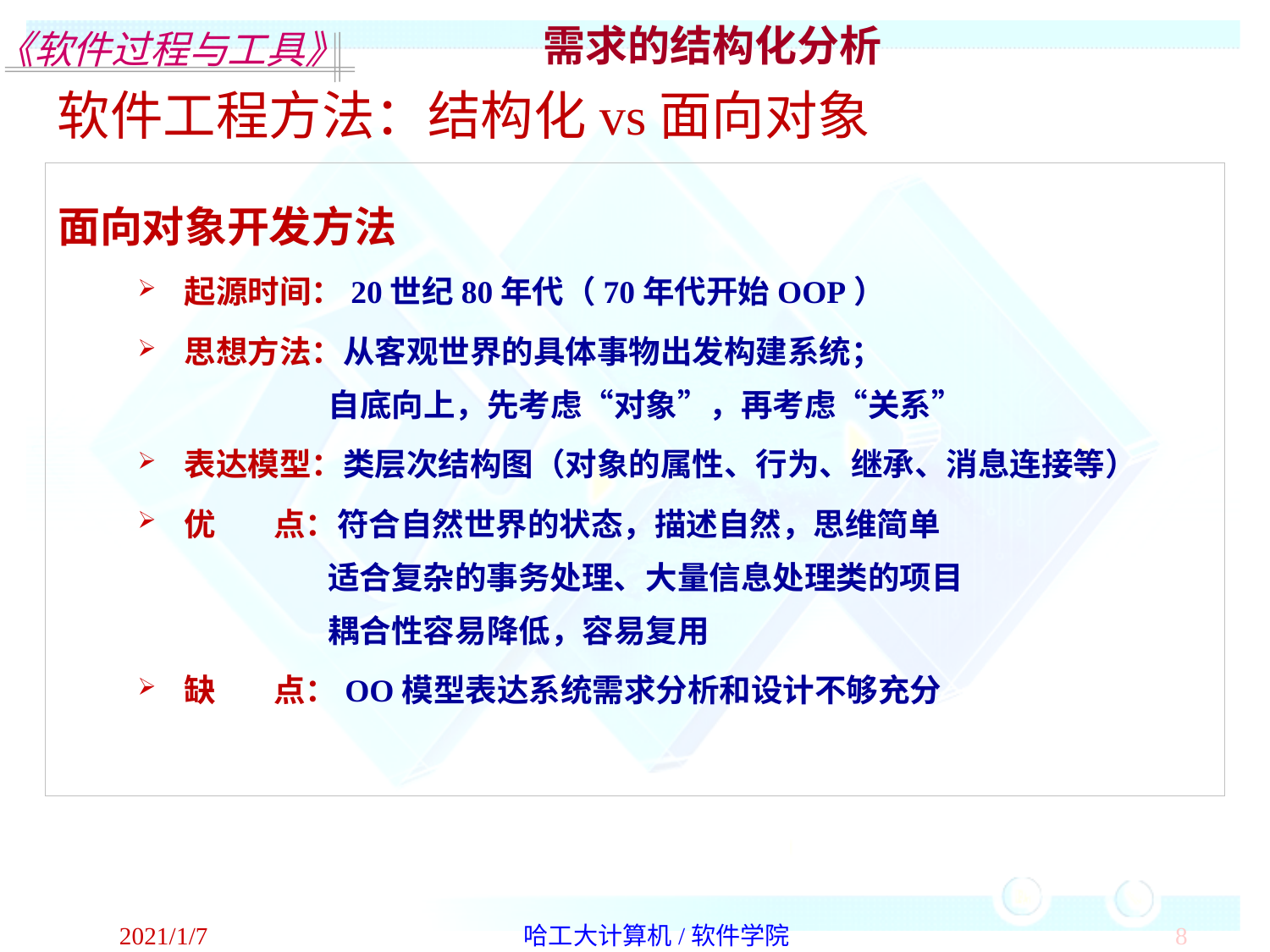

需求的结构化分析
软件工程方法：结构化vs面向对象
面向对象开发方法
起源时间：20世纪80年代（70年代开始OOP）
思想方法：从客观世界的具体事物出发构建系统；
                    自底向上，先考虑“对象”，再考虑“关系”
表达模型：类层次结构图（对象的属性、行为、继承、消息连接等）
优        点：符合自然世界的状态，描述自然，思维简单
                    适合复杂的事务处理、大量信息处理类的项目
                    耦合性容易降低，容易复用
缺        点：OO模型表达系统需求分析和设计不够充分